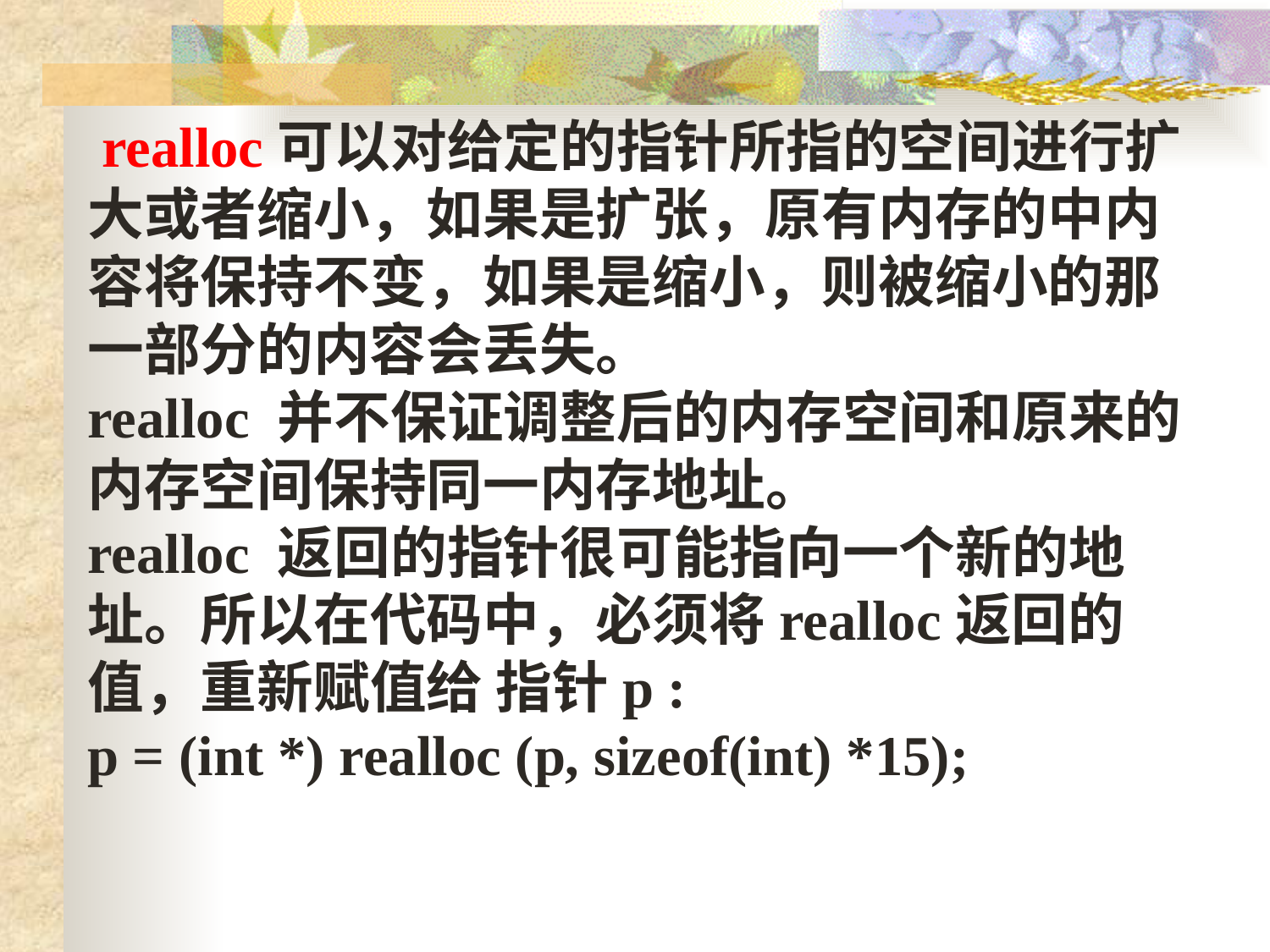

realloc可以对给定的指针所指的空间进行扩大或者缩小，如果是扩张，原有内存的中内容将保持不变，如果是缩小，则被缩小的那一部分的内容会丢失。
realloc 并不保证调整后的内存空间和原来的内存空间保持同一内存地址。
realloc 返回的指针很可能指向一个新的地址。所以在代码中，必须将realloc返回的值，重新赋值给 指针p :
p = (int *) realloc (p, sizeof(int) *15);